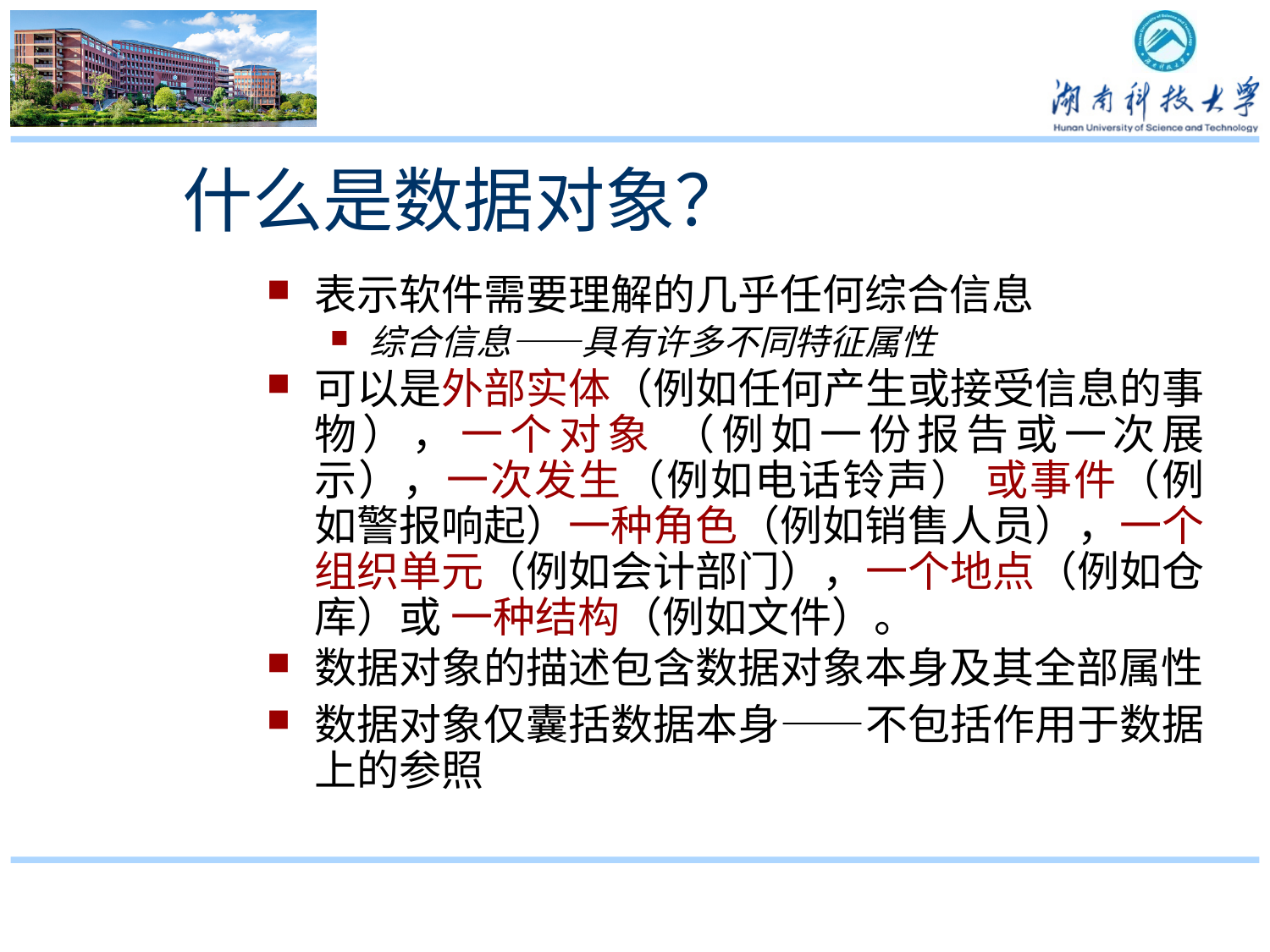

# 什么是数据对象？
表示软件需要理解的几乎任何综合信息
综合信息——具有许多不同特征属性
可以是外部实体（例如任何产生或接受信息的事物），一个对象 （例如一份报告或一次展示），一次发生（例如电话铃声） 或事件（例如警报响起）一种角色（例如销售人员），一个组织单元（例如会计部门），一个地点（例如仓库）或 一种结构（例如文件）。
数据对象的描述包含数据对象本身及其全部属性
数据对象仅囊括数据本身——不包括作用于数据上的参照
60